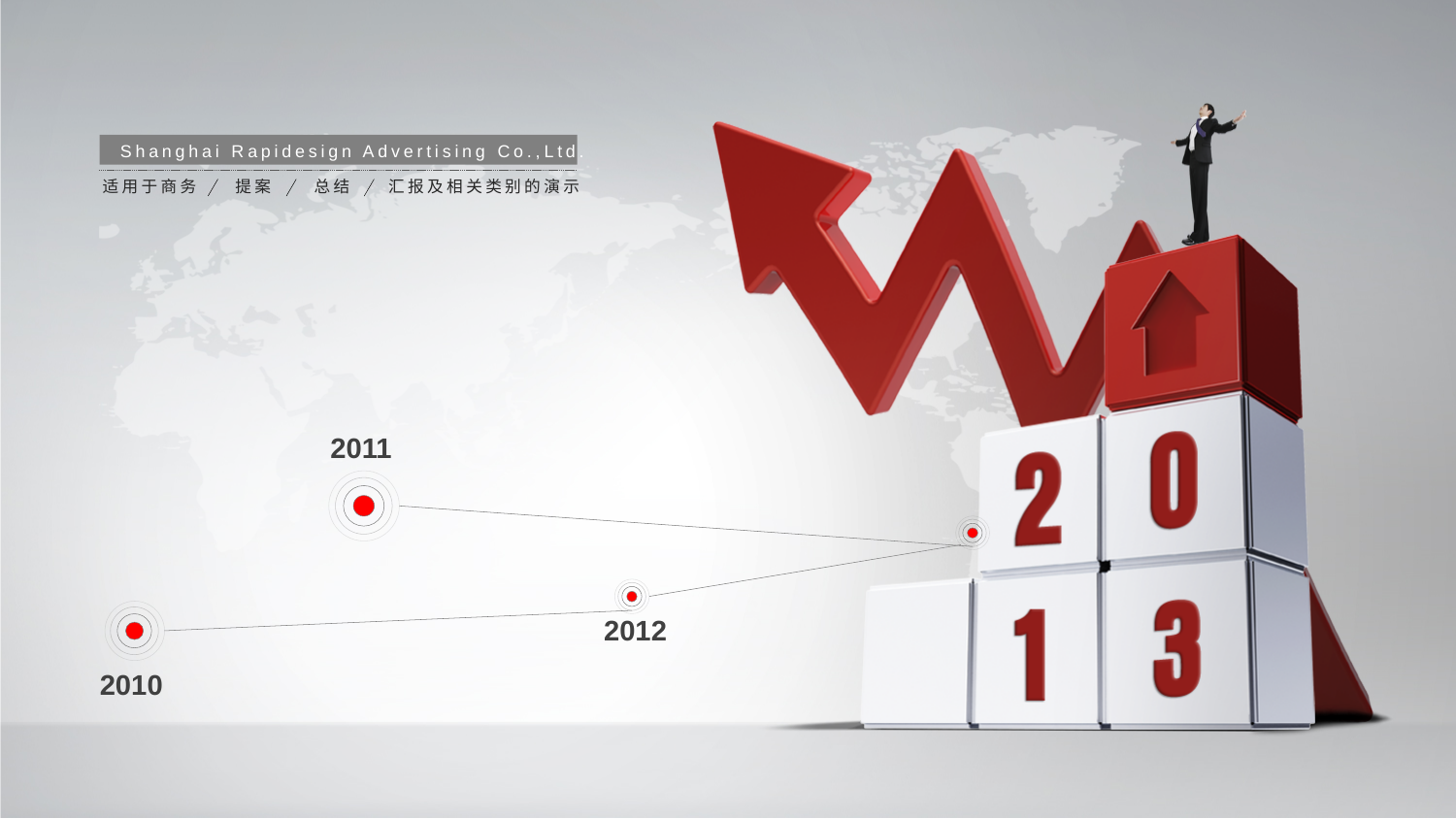

Shanghai Rapidesign Advertising Co.,Ltd.

适用于商务
提案
总结
汇报及相关类别的演示